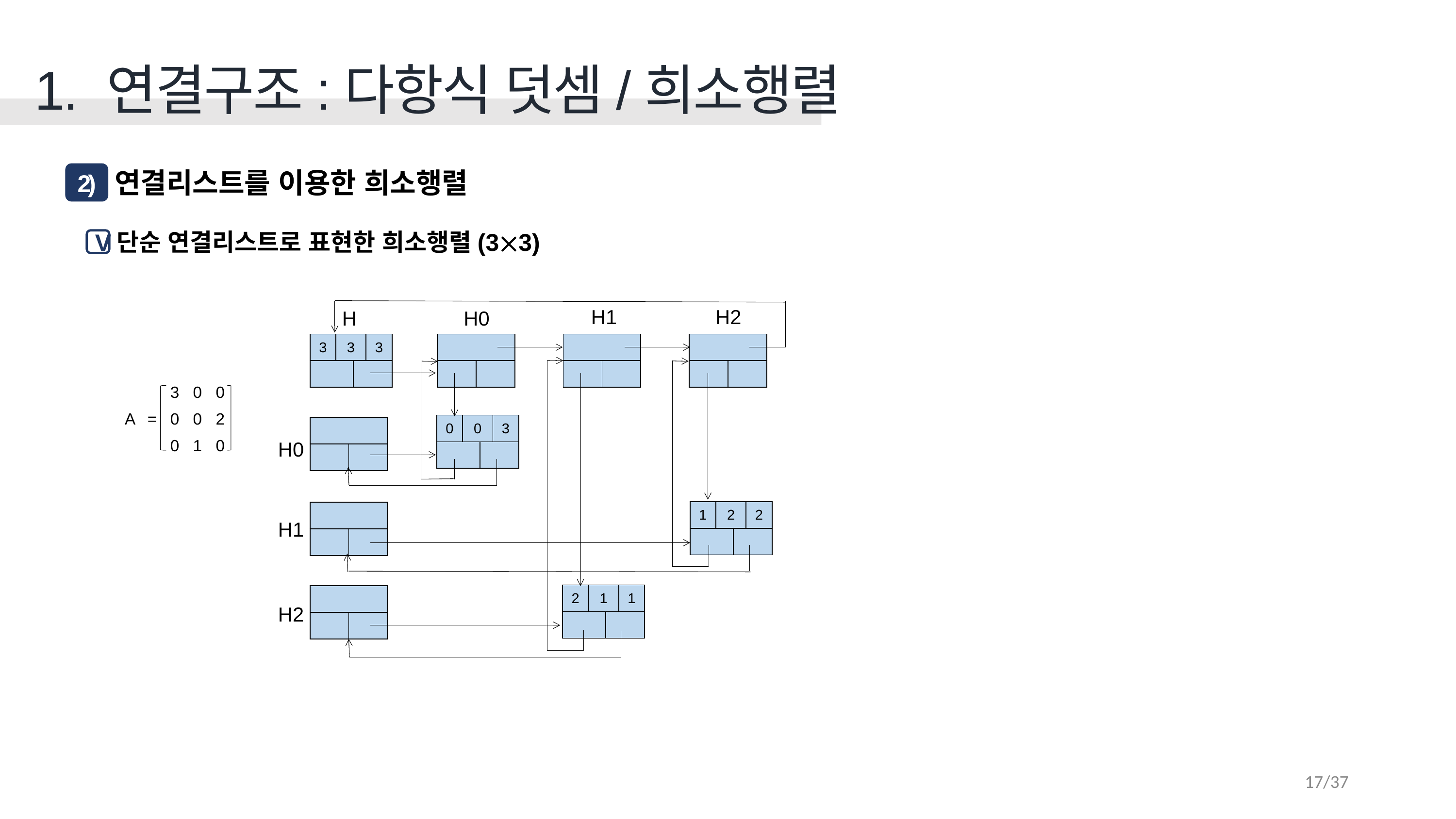

1. 연결구조:다항식 덧셈/희소행렬

연결리스트를 이용한 희소행렬
2)
단순 연결리스트로 표현한 희소행렬(3×3)

V
H1
H2
H
H0
| 3 | 3 |  | 3 |
| --- | --- | --- | --- |
|  |  |  |  |
|  |  |
| --- | --- |
|  |  |
|  |  |
| --- | --- |
|  |  |
|  |  |
| --- | --- |
|  |  |
|  |  | 3 | 0 | 0 |
| --- | --- | --- | --- | --- |
| A | = | 0 | 0 | 2 |
|  |  | 0 | 1 | 0 |

| 0 | 0 |  | 3 |
| --- | --- | --- | --- |
|  |  |  |  |
|  |  |
| --- | --- |
|  |  |
H0
| 1 | 2 |  | 2 |
| --- | --- | --- | --- |
|  |  |  |  |
|  |  |
| --- | --- |
|  |  |
H1
| 2 | 1 |  | 1 |
| --- | --- | --- | --- |
|  |  |  |  |
|  |  |
| --- | --- |
|  |  |
H2
17/37